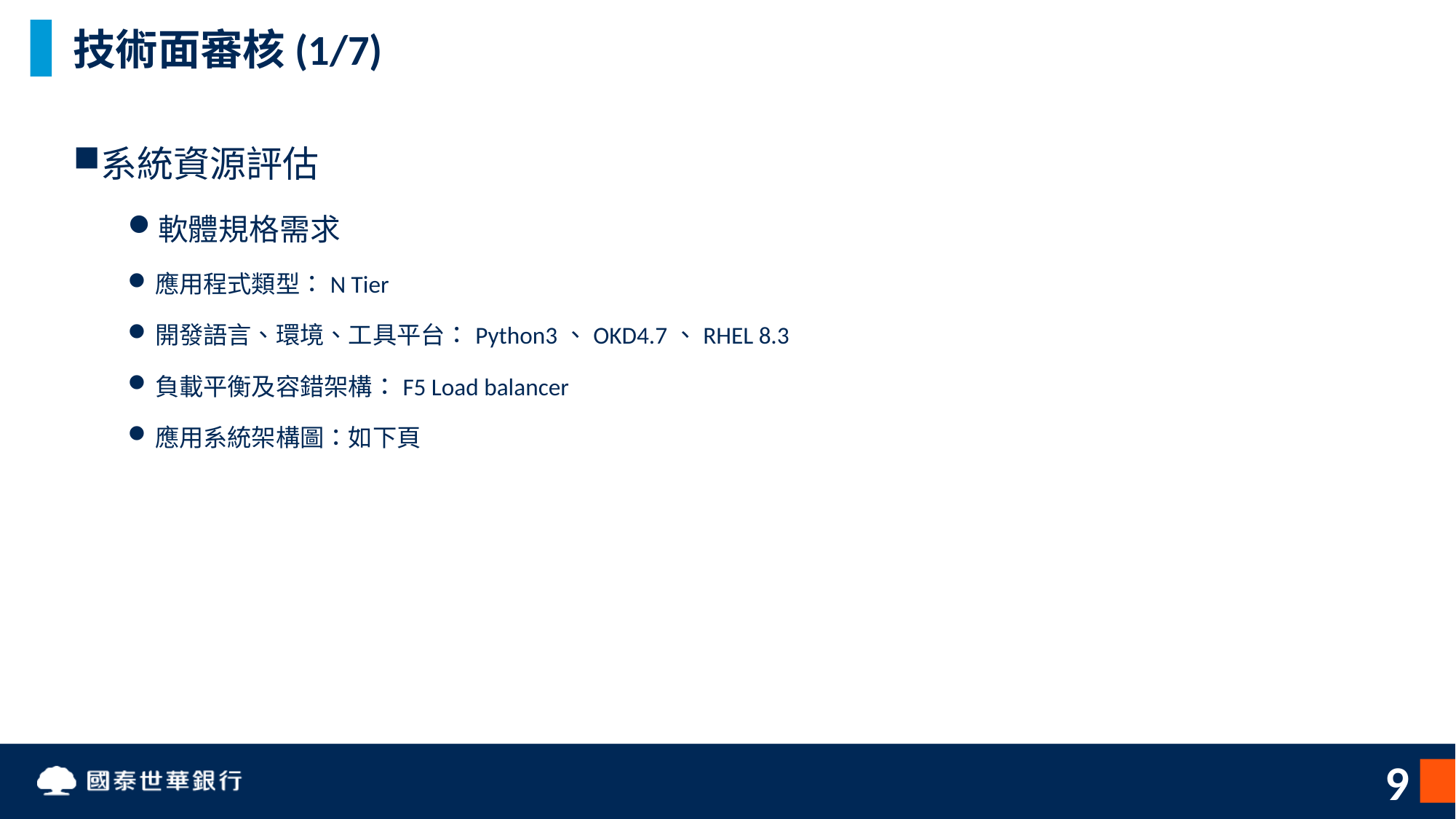

# 技術面審核(1/7)
系統資源評估
軟體規格需求
應用程式類型：N Tier
開發語言、環境、工具平台：Python3、OKD4.7、RHEL 8.3
負載平衡及容錯架構：F5 Load balancer
應用系統架構圖：如下頁

9
9